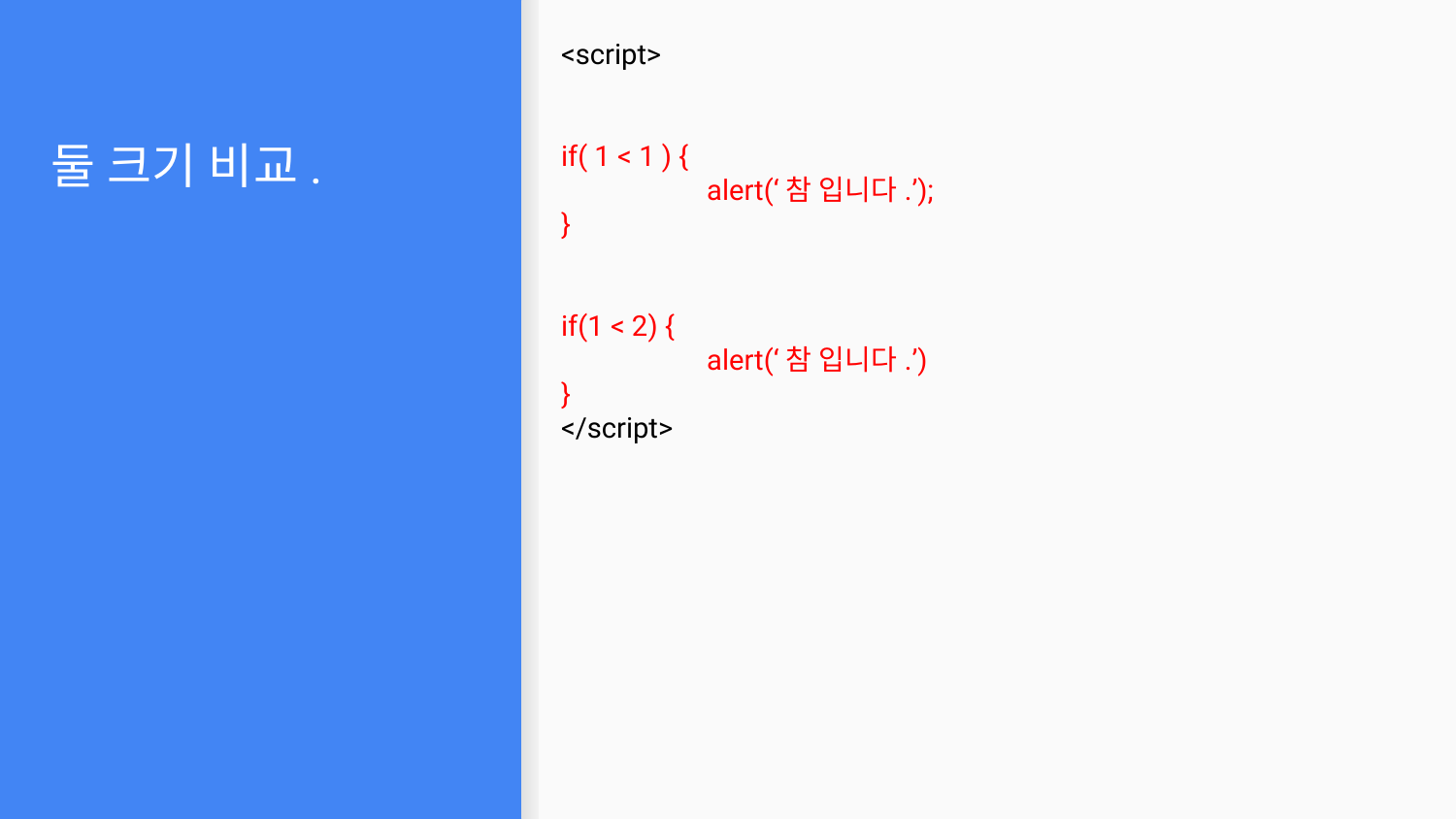

<script>

if( 1 < 1 ) {
	alert(‘참 입니다.’);
}

if(1 < 2) {
	alert(‘참 입니다.’)
}
</script>
# 둘 크기 비교.